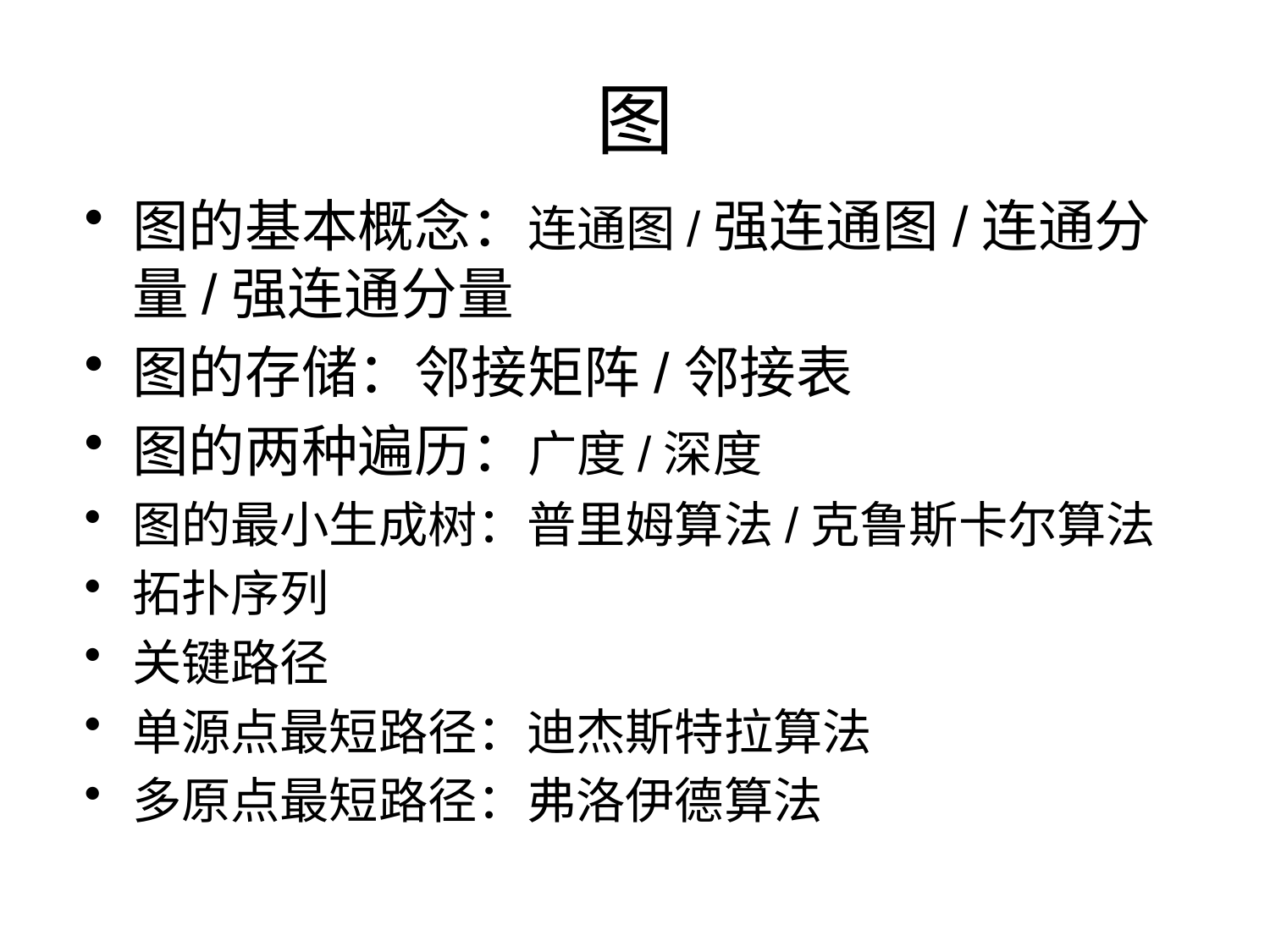

# 图
图的基本概念：连通图/强连通图/连通分量/强连通分量
图的存储：邻接矩阵/邻接表
图的两种遍历：广度/深度
图的最小生成树：普里姆算法/克鲁斯卡尔算法
拓扑序列
关键路径
单源点最短路径：迪杰斯特拉算法
多原点最短路径：弗洛伊德算法